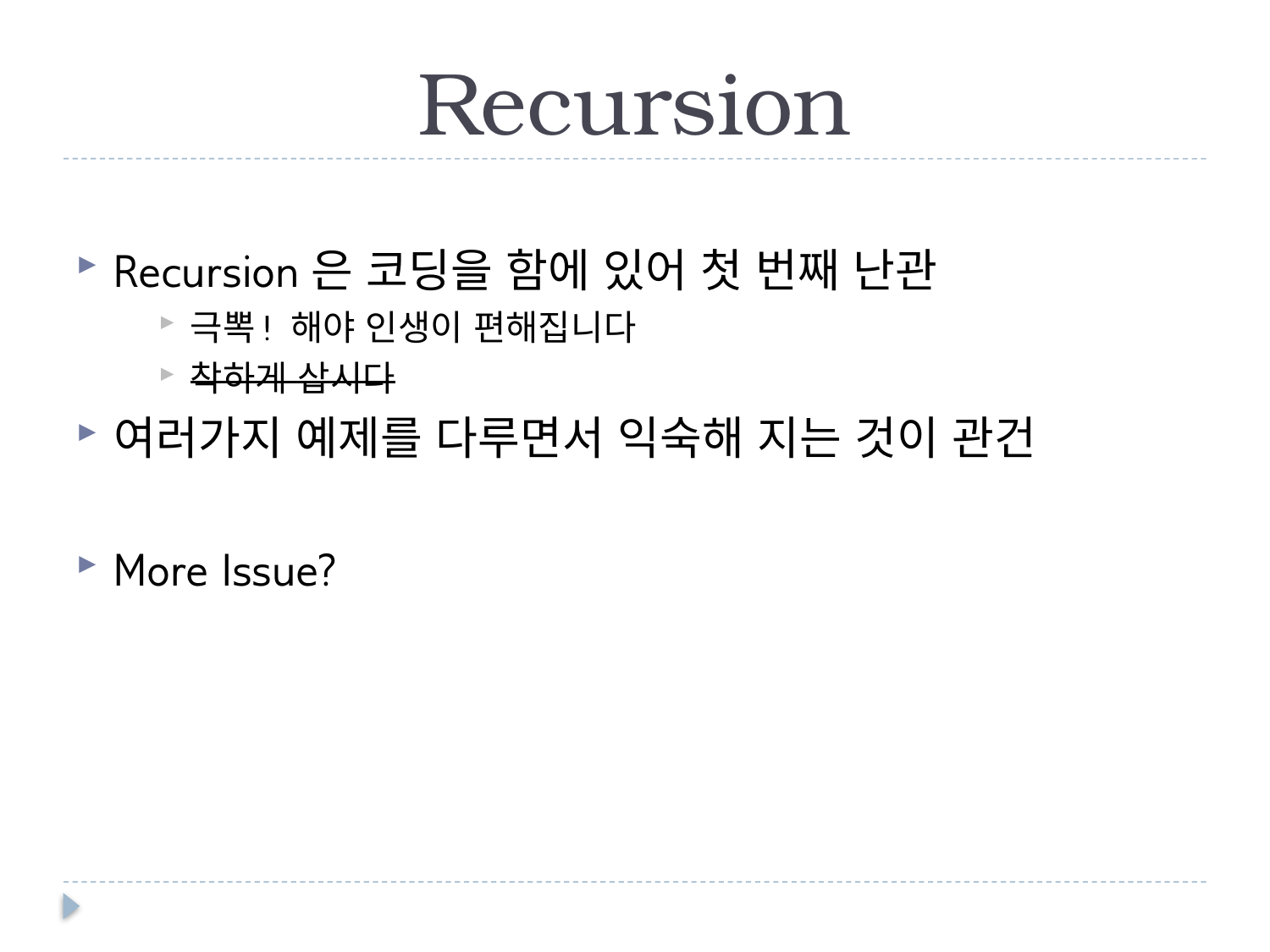

# Recursion

Recursion은 코딩을 함에 있어 첫 번째 난관
극뽁! 해야 인생이 편해집니다
착하게 삽시다
여러가지 예제를 다루면서 익숙해 지는 것이 관건

More Issue?